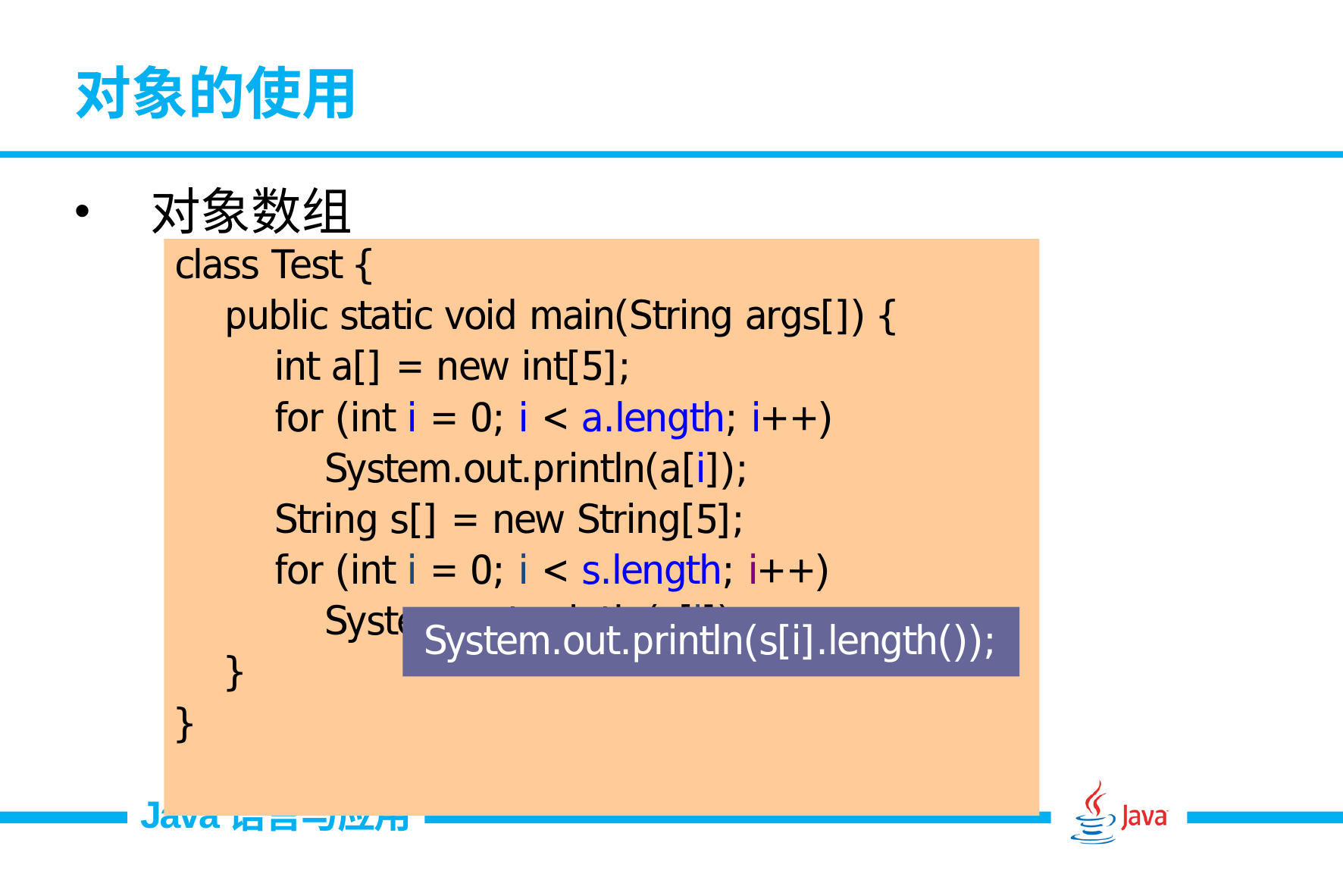

# 对象的使用
对象数组
class Test {
    public static void main(String args[]) {
        int a[] = new int[5];
        for (int i = 0; i < a.length; i++)
            System.out.println(a[i]);
        String s[] = new String[5];
        for (int i = 0; i < s.length; i++)
            System.out.println(s[i]);
    }
}
System.out.println(s[i].length());
68